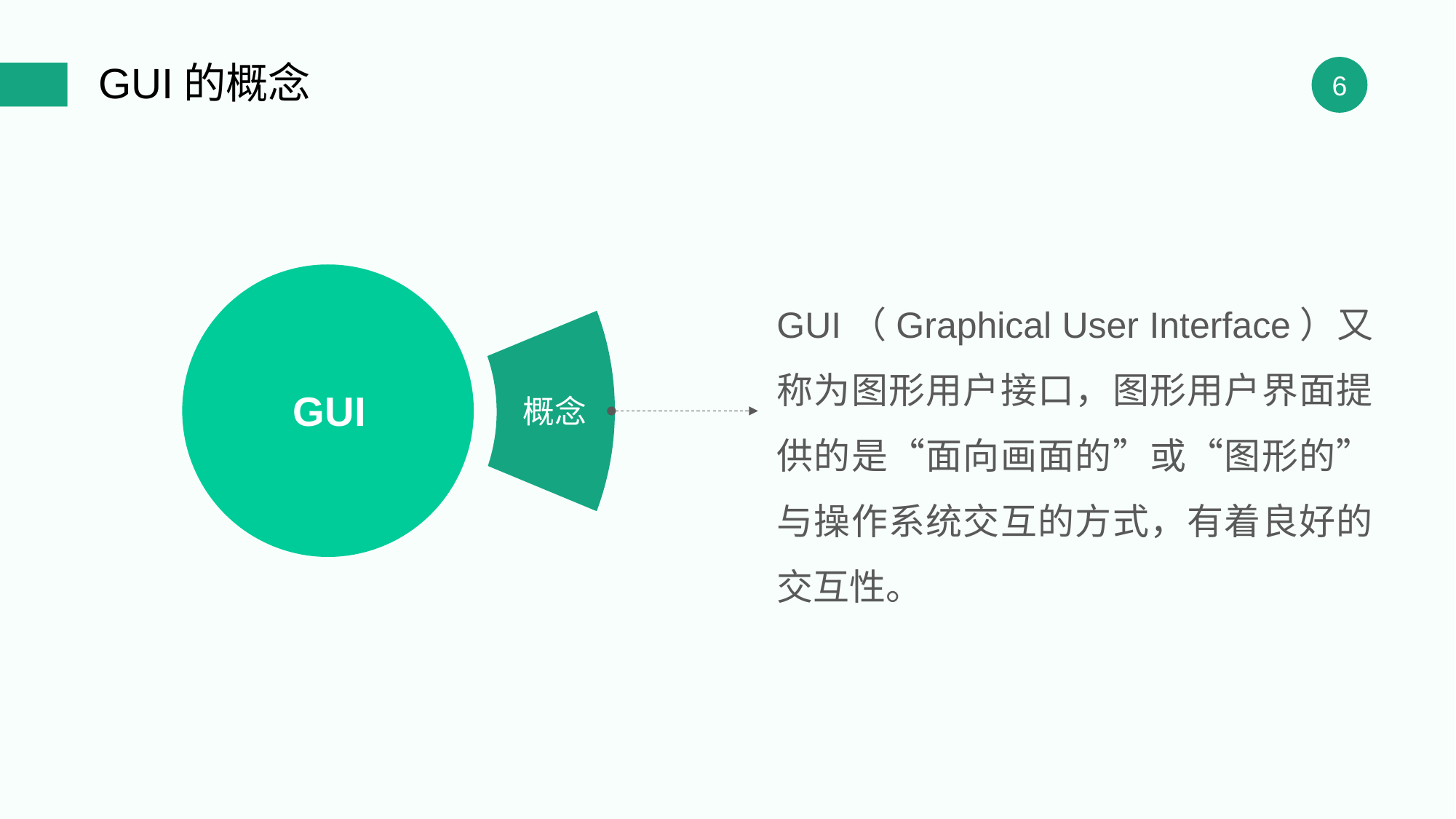

GUI的概念

GUI（Graphical User Interface）又称为图形用户接口，图形用户界面提供的是“面向画面的”或“图形的”与操作系统交互的方式，有着良好的交互性。

GUI
概念